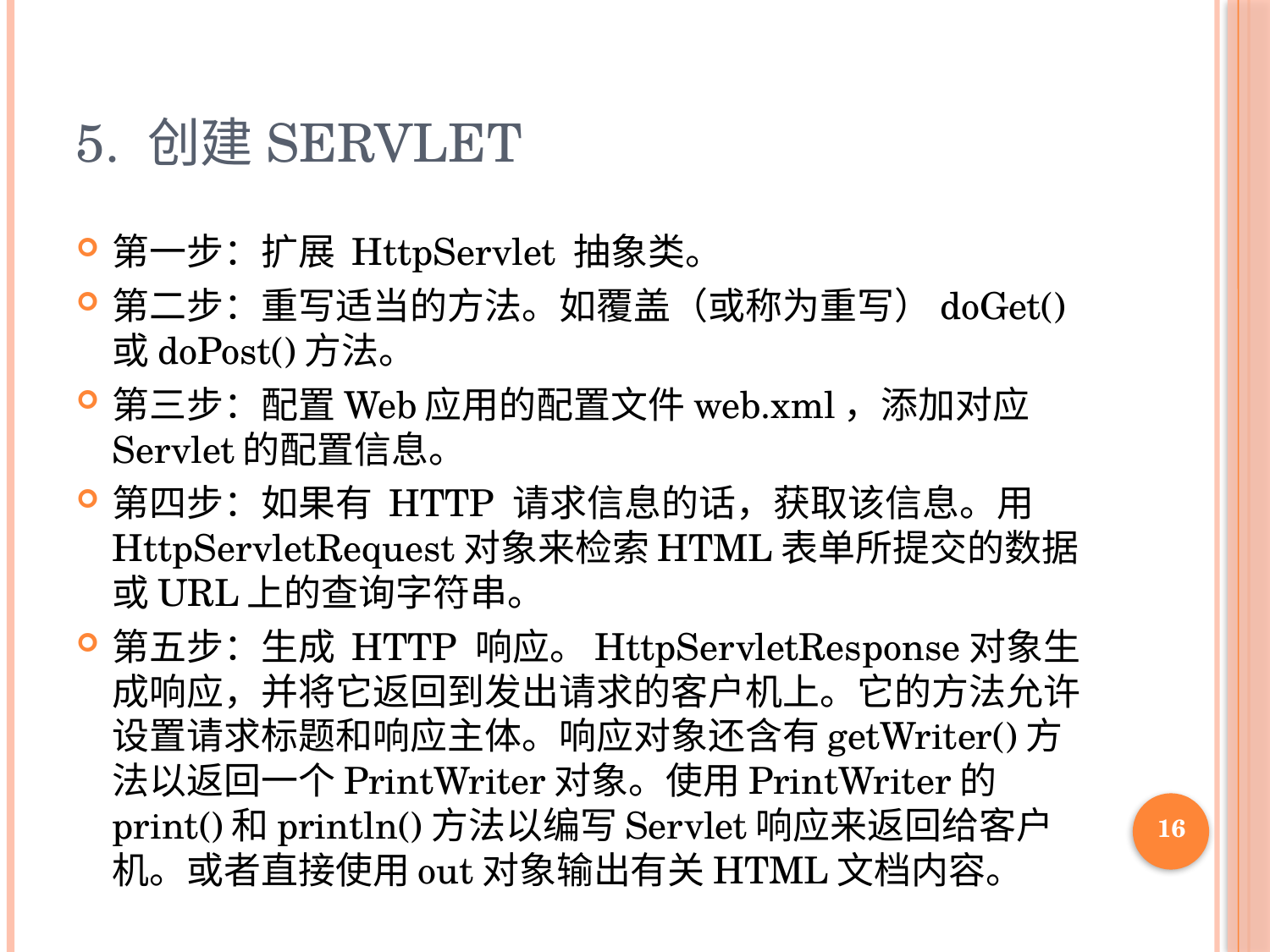

# 5. 创建Servlet
第一步：扩展 HttpServlet 抽象类。
第二步：重写适当的方法。如覆盖（或称为重写）doGet()或doPost()方法。
第三步：配置Web应用的配置文件web.xml，添加对应Servlet的配置信息。
第四步：如果有 HTTP 请求信息的话，获取该信息。用 HttpServletRequest对象来检索HTML表单所提交的数据或URL上的查询字符串。
第五步：生成 HTTP 响应。HttpServletResponse对象生成响应，并将它返回到发出请求的客户机上。它的方法允许设置请求标题和响应主体。响应对象还含有getWriter()方法以返回一个PrintWriter对象。使用PrintWriter的print()和println()方法以编写Servlet响应来返回给客户机。或者直接使用out对象输出有关HTML文档内容。

16